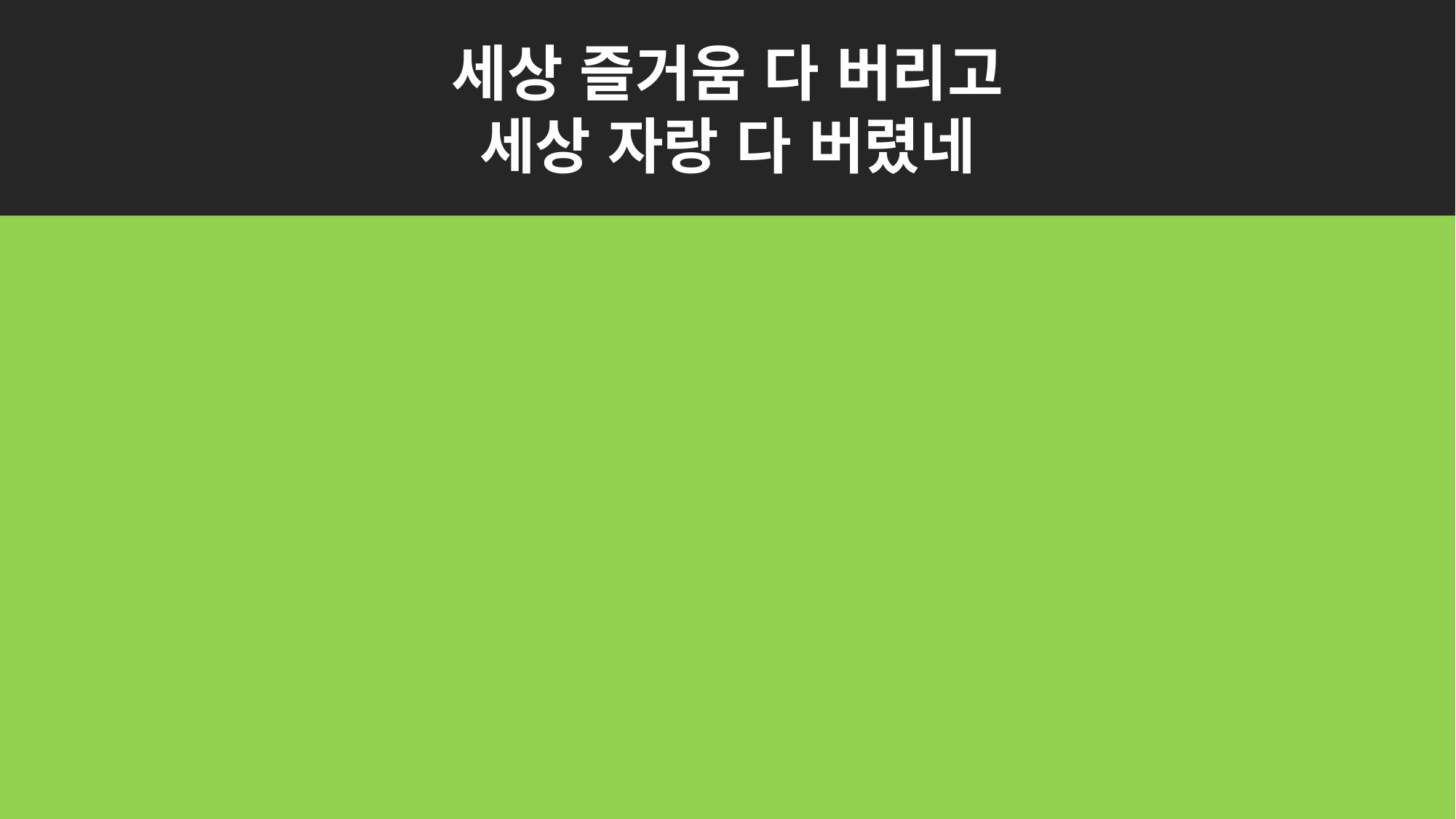

세상 즐거움 다 버리고
세상 자랑 다 버렸네